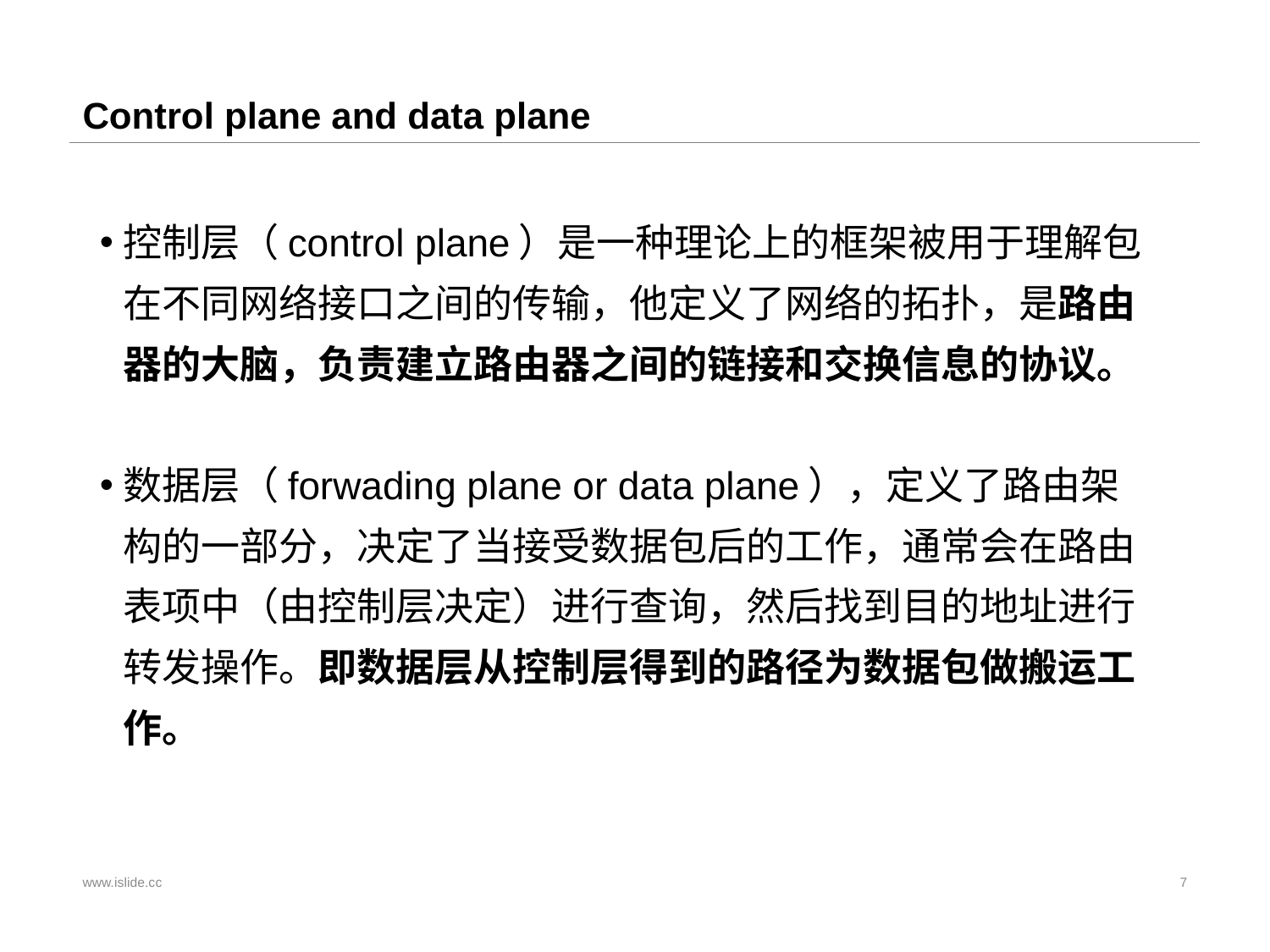

# Control plane and data plane
控制层（control plane）是一种理论上的框架被用于理解包在不同网络接口之间的传输，他定义了网络的拓扑，是路由器的大脑，负责建立路由器之间的链接和交换信息的协议。

数据层（forwading plane or data plane），定义了路由架构的一部分，决定了当接受数据包后的工作，通常会在路由表项中（由控制层决定）进行查询，然后找到目的地址进行转发操作。即数据层从控制层得到的路径为数据包做搬运工作。

www.islide.cc
7